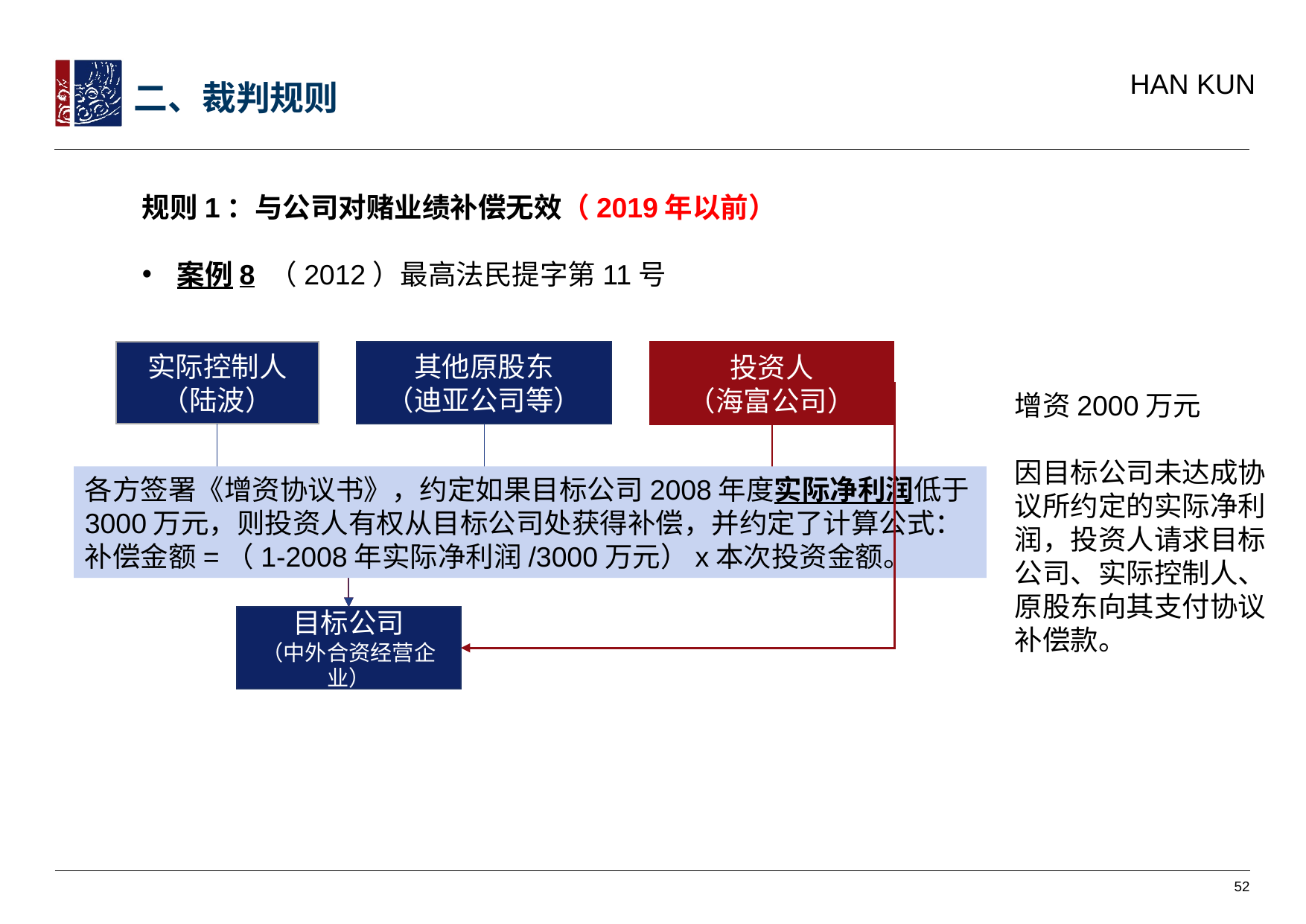

二、裁判规则

规则1：与公司对赌业绩补偿无效（2019年以前）

案例8 （2012）最高法民提字第11号

实际控制人
（陆波）
其他原股东
（迪亚公司等）
投资人
（海富公司）
增资2000万元

因目标公司未达成协议所约定的实际净利润，投资人请求目标公司、实际控制人、原股东向其支付协议补偿款。
各方签署《增资协议书》，约定如果目标公司2008年度实际净利润低于3000万元，则投资人有权从目标公司处获得补偿，并约定了计算公式：
补偿金额=（1-2008年实际净利润/3000万元）x本次投资金额。
目标公司
（中外合资经营企业）